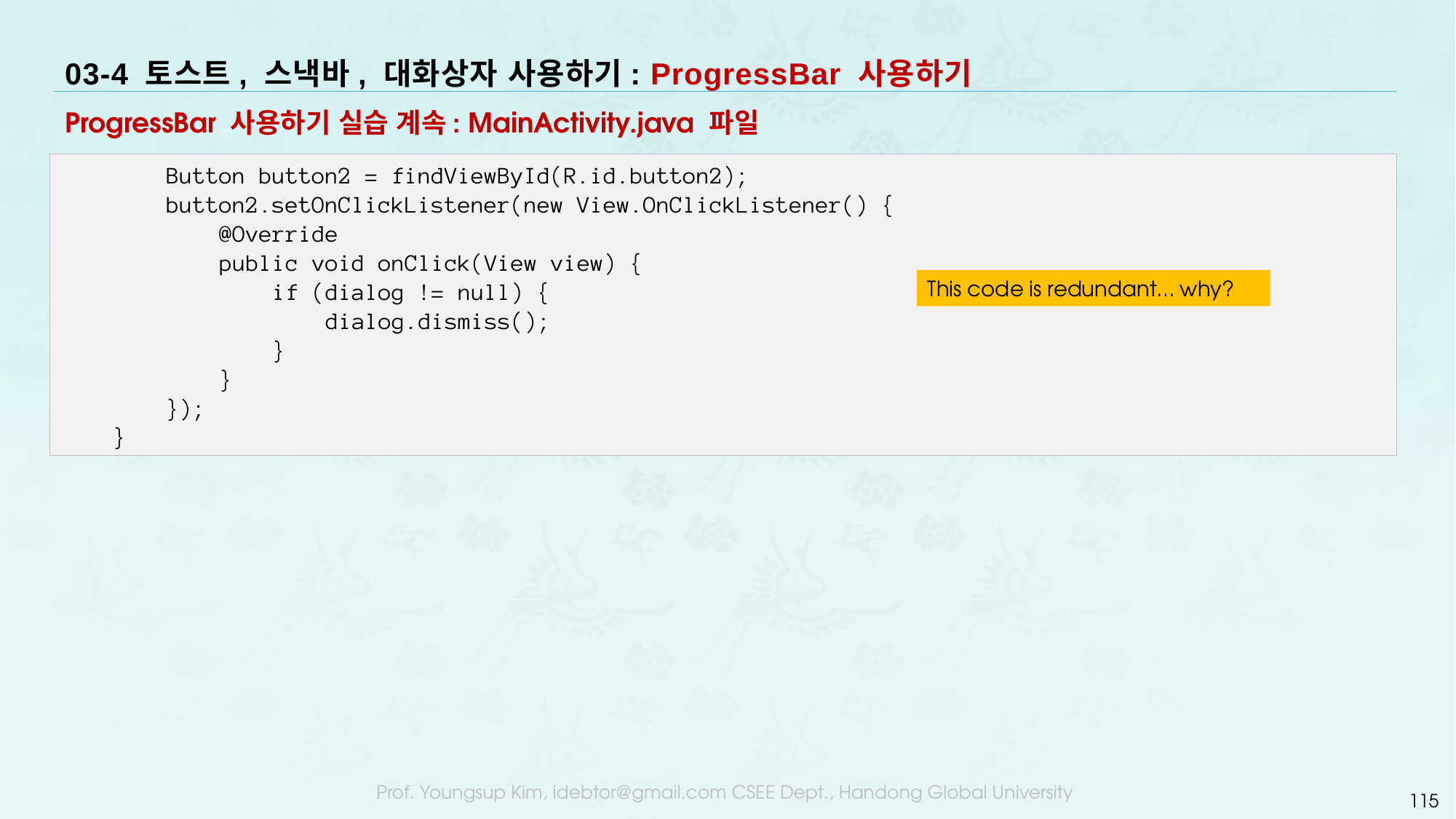

# 03-4 토스트, 스낵바, 대화상자 사용하기: ProgressBar 사용하기
ProgressBar 사용하기 실습 계속: MainActivity.java 파일

        Button button2 = findViewById(R.id.button2);
        button2.setOnClickListener(new View.OnClickListener() {
            @Override
            public void onClick(View view) {
                if (dialog != null) {
                    dialog.dismiss();
                }
            }
        });
    }
This code is redundant… why?
115